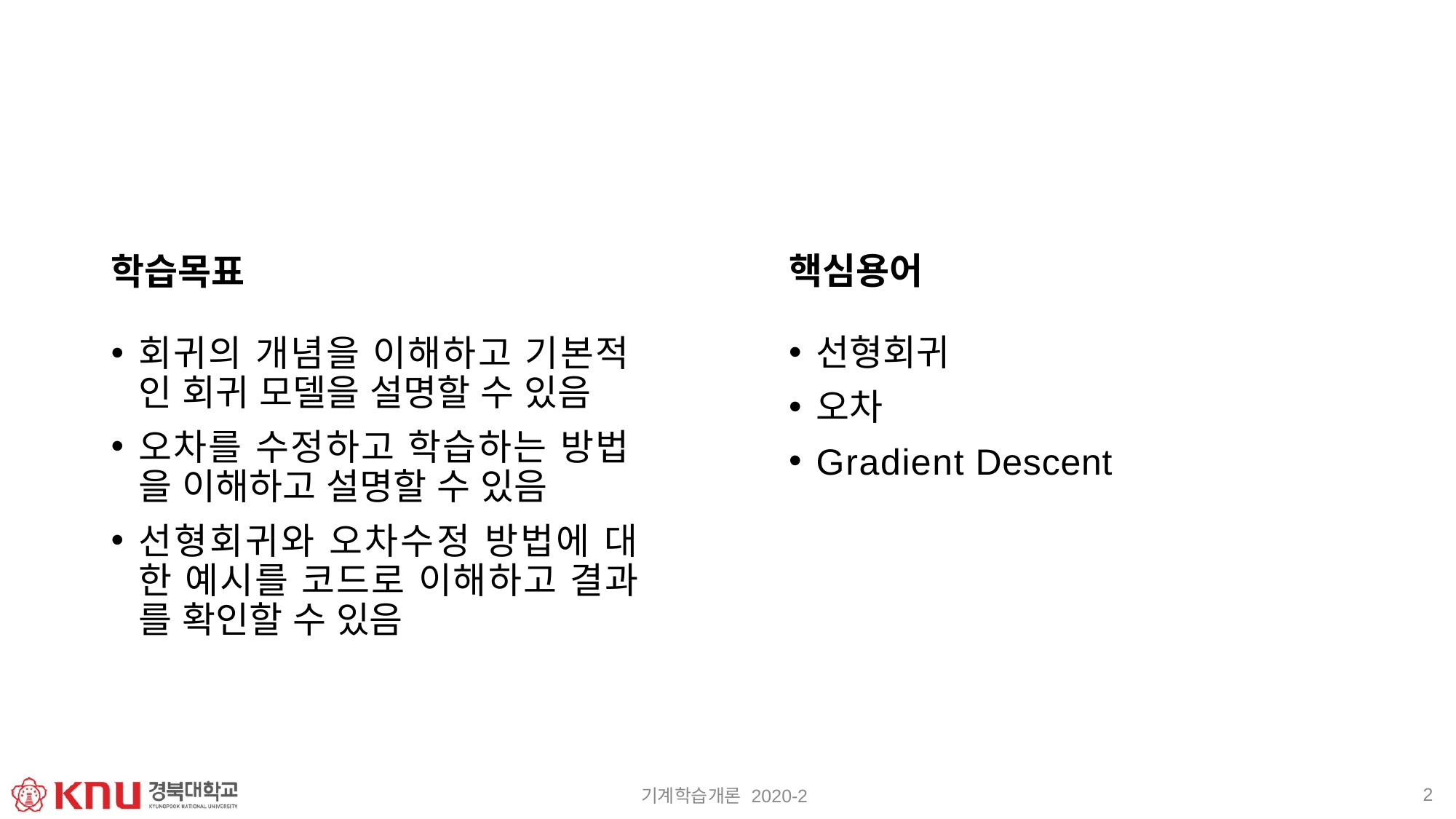

# 학습목표
핵심용어
선형회귀
오차
Gradient Descent
회귀의 개념을 이해하고 기본적  인 회귀 모델을 설명할 수 있음
오차를 수정하고 학습하는 방법  을 이해하고 설명할 수 있음
선형회귀와 오차수정 방법에 대  한 예시를 코드로 이해하고 결과  를 확인할 수 있음
2
기계학습개론 2020-2